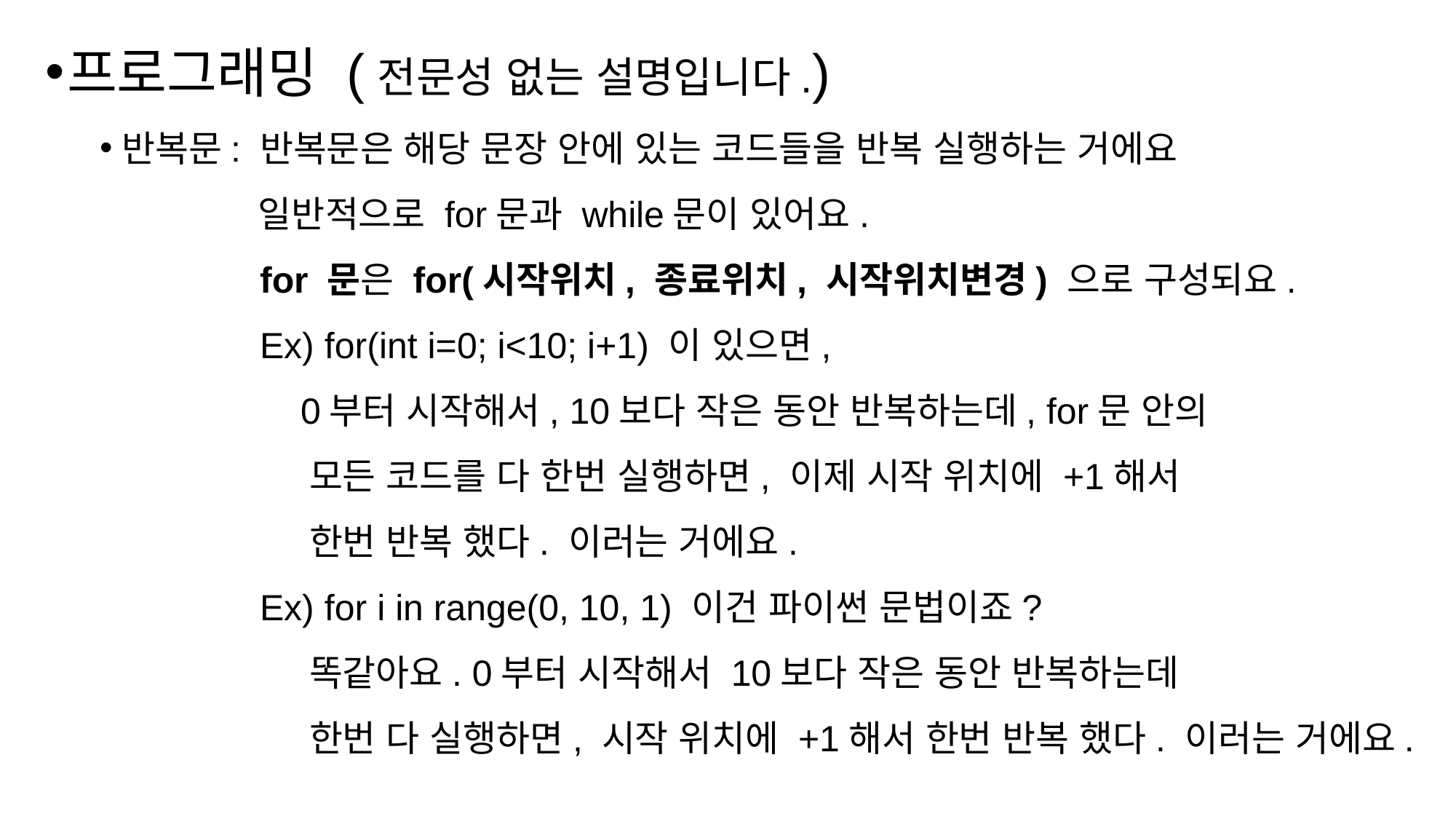

프로그래밍 (전문성 없는 설명입니다.)
반복문: 반복문은 해당 문장 안에 있는 코드들을 반복 실행하는 거에요
    일반적으로 for문과 while문이 있어요.
     for 문은 for(시작위치, 종료위치, 시작위치변경) 으로 구성되요.
     Ex) for(int i=0; i<10; i+1) 이 있으면,
         0부터 시작해서, 10보다 작은 동안 반복하는데, for문 안의
         모든 코드를 다 한번 실행하면, 이제 시작 위치에 +1해서
         한번 반복 했다. 이러는 거에요.
     Ex) for i in range(0, 10, 1) 이건 파이썬 문법이죠?
         똑같아요. 0부터 시작해서 10보다 작은 동안 반복하는데
         한번 다 실행하면, 시작 위치에 +1해서 한번 반복 했다. 이러는 거에요.